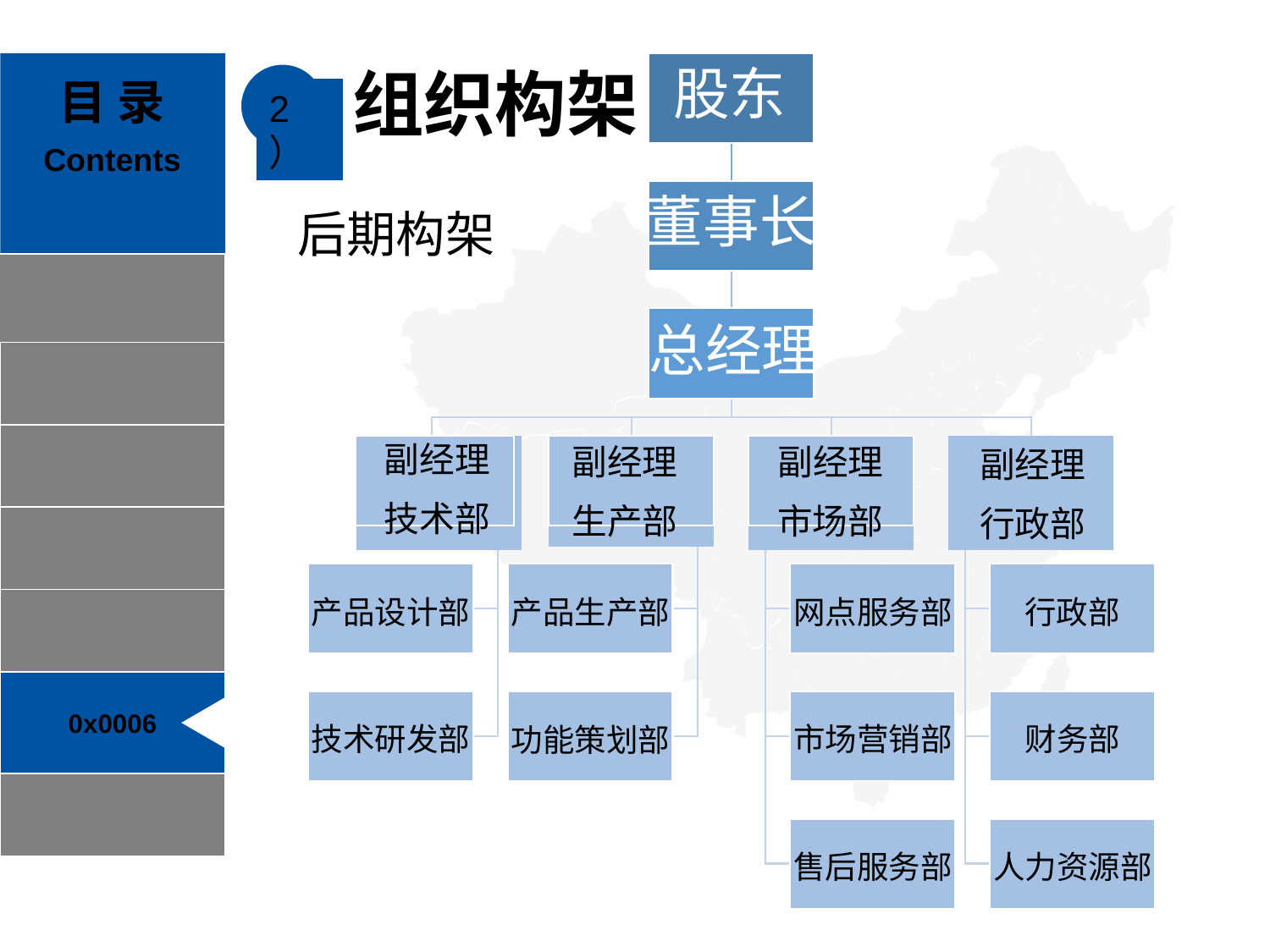

股东

董事长

总经理

副经理
技术部

网点服务部
产品设计部
产品生产部
行政部

市场营销部
技术研发部
功能策划部
财务部

人力资源部
售后服务部
组织构架

2）
目 录
Contents

0x0006

后期构架

副经理
生产部
副经理
市场部
副经理
行政部